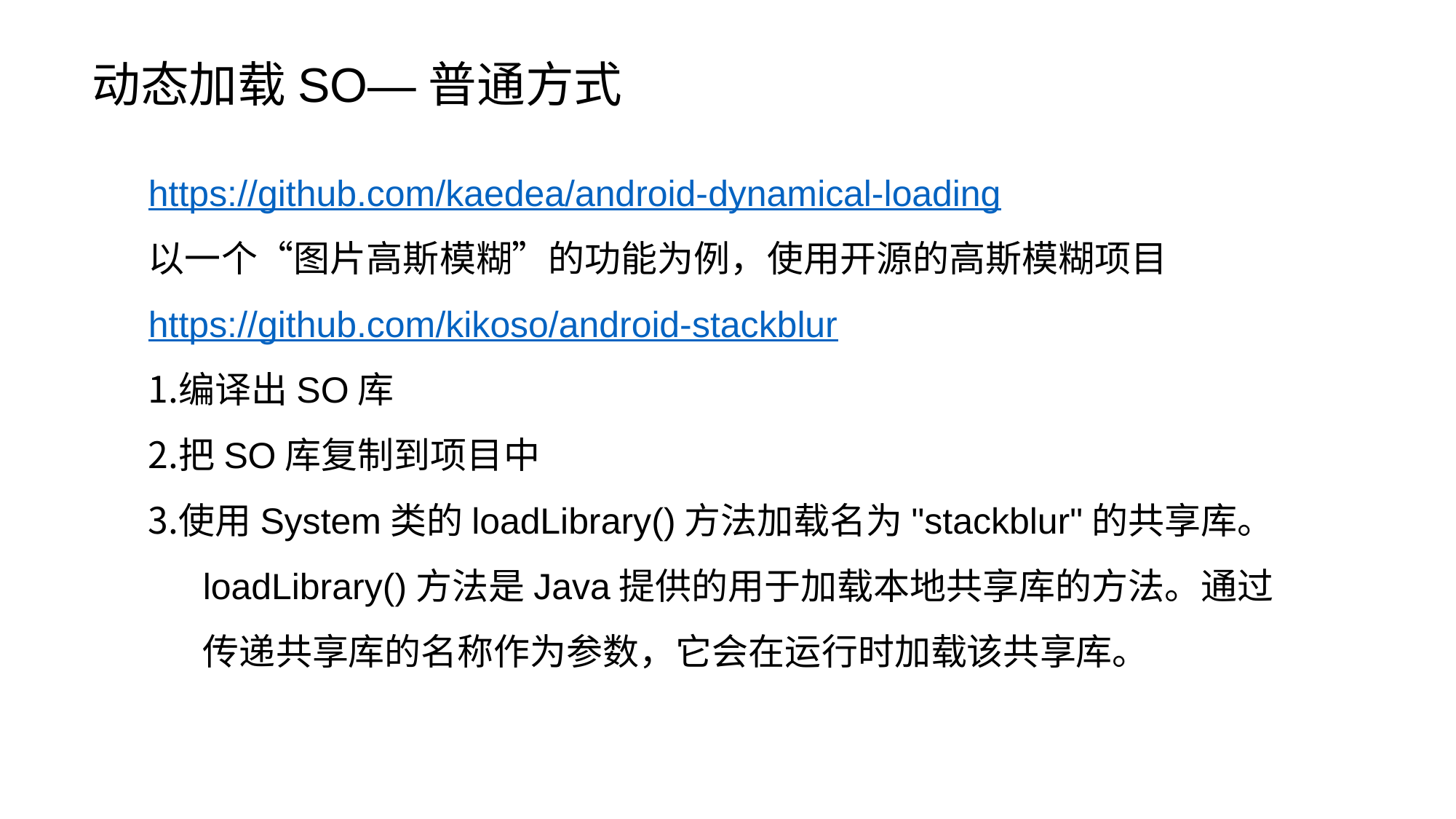

动态加载SO—普通方式
https://github.com/kaedea/android-dynamical-loading
以一个“图片高斯模糊”的功能为例，使用开源的高斯模糊项目https://github.com/kikoso/android-stackblur
编译出SO库
把SO库复制到项目中
使用System类的loadLibrary()方法加载名为"stackblur"的共享库。
loadLibrary()方法是Java提供的用于加载本地共享库的方法。通过传递共享库的名称作为参数，它会在运行时加载该共享库。